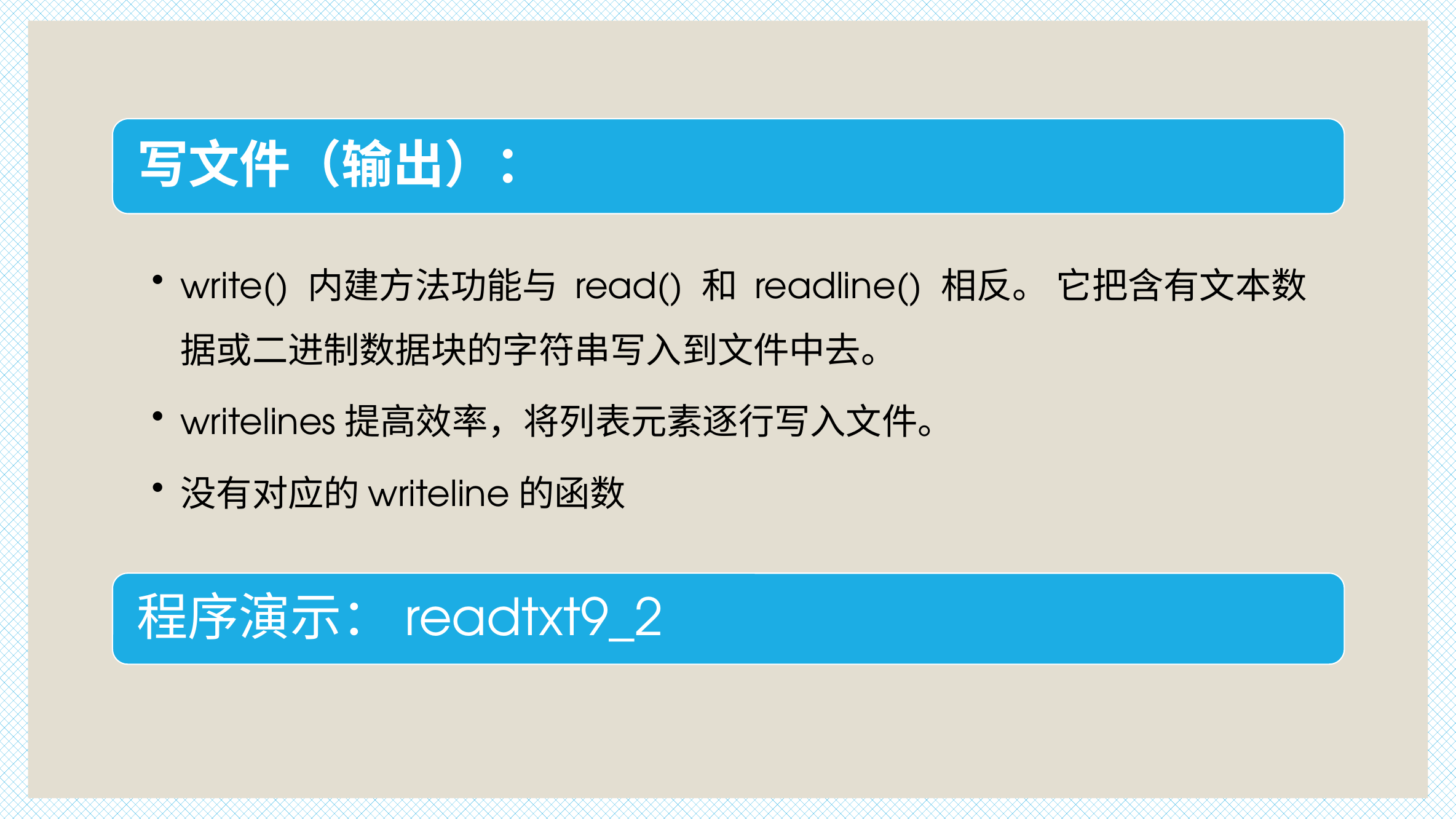

写文件（输出）：
write() 内建方法功能与 read() 和 readline() 相反。 它把含有文本数据或二进制数据块的字符串写入到文件中去。
writelines提高效率，将列表元素逐行写入文件。
没有对应的writeline的函数
程序演示：readtxt9_2